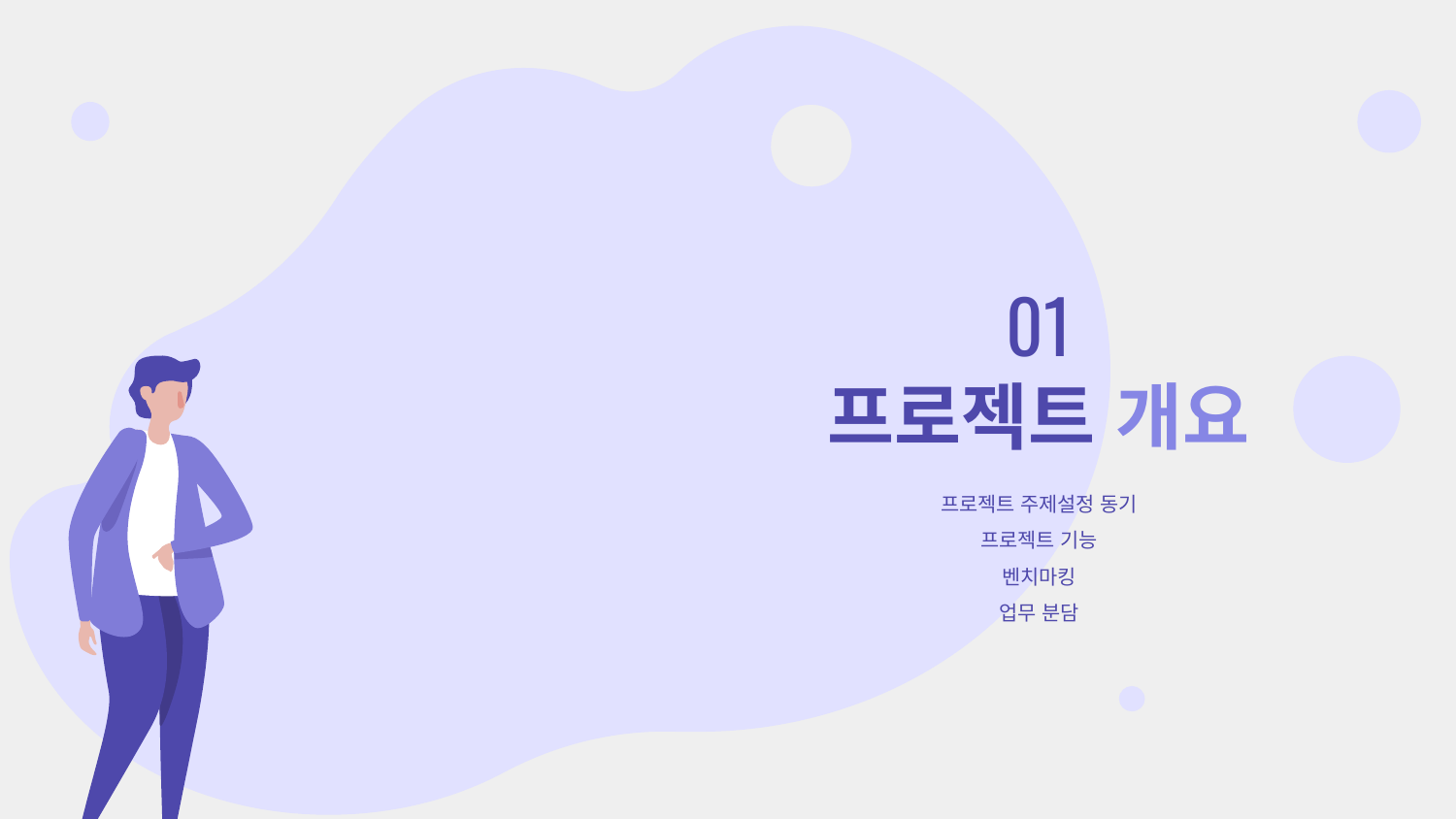

# 01
프로젝트 개요
프로젝트 주제설정 동기
프로젝트 기능
벤치마킹
업무 분담